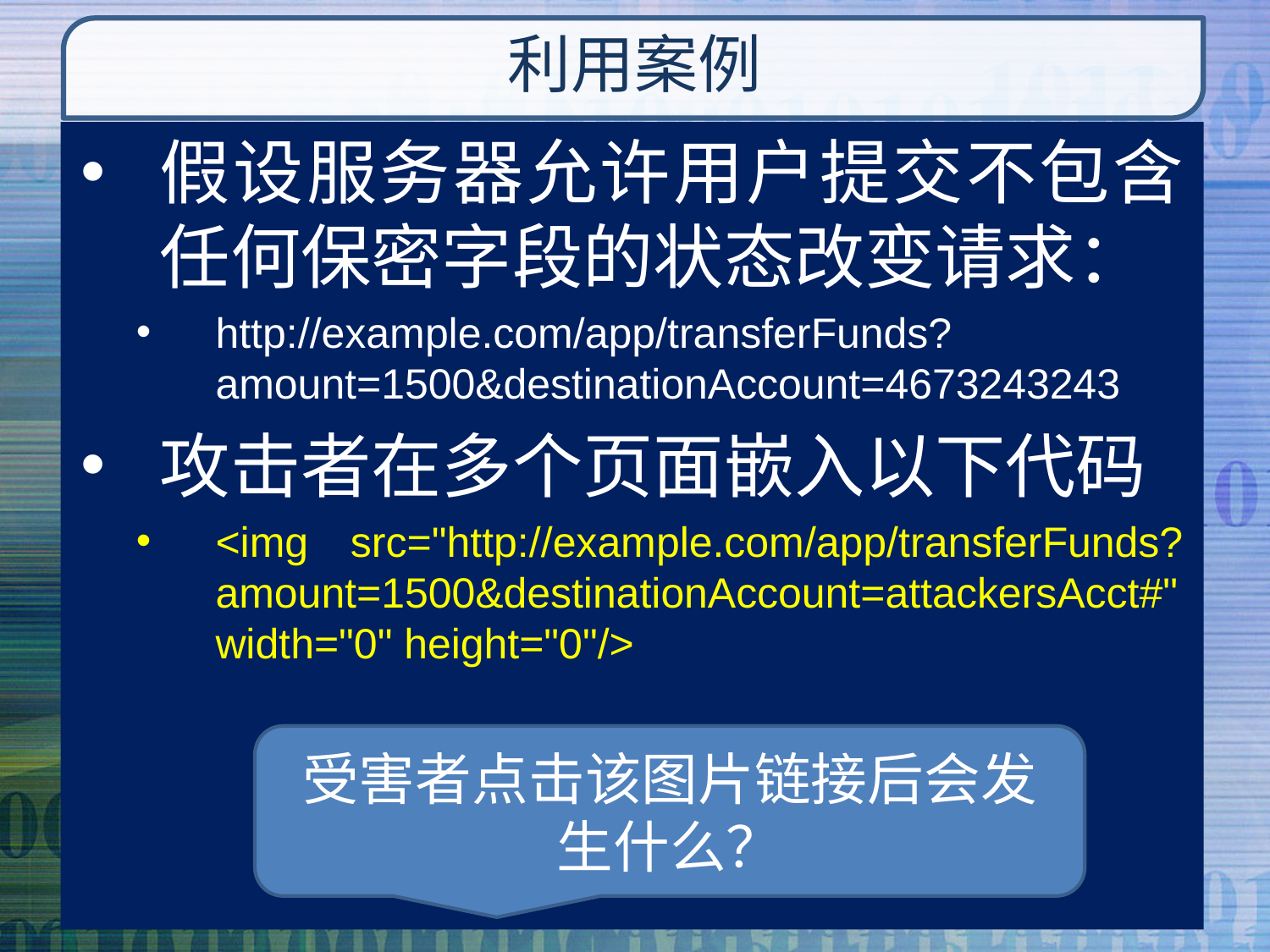

# 利用案例
假设服务器允许用户提交不包含任何保密字段的状态改变请求：
http://example.com/app/transferFunds?amount=1500&destinationAccount=4673243243
攻击者在多个页面嵌入以下代码
<img src="http://example.com/app/transferFunds?amount=1500&destinationAccount=attackersAcct#" width="0" height="0"/>
受害者点击该图片链接后会发生什么？